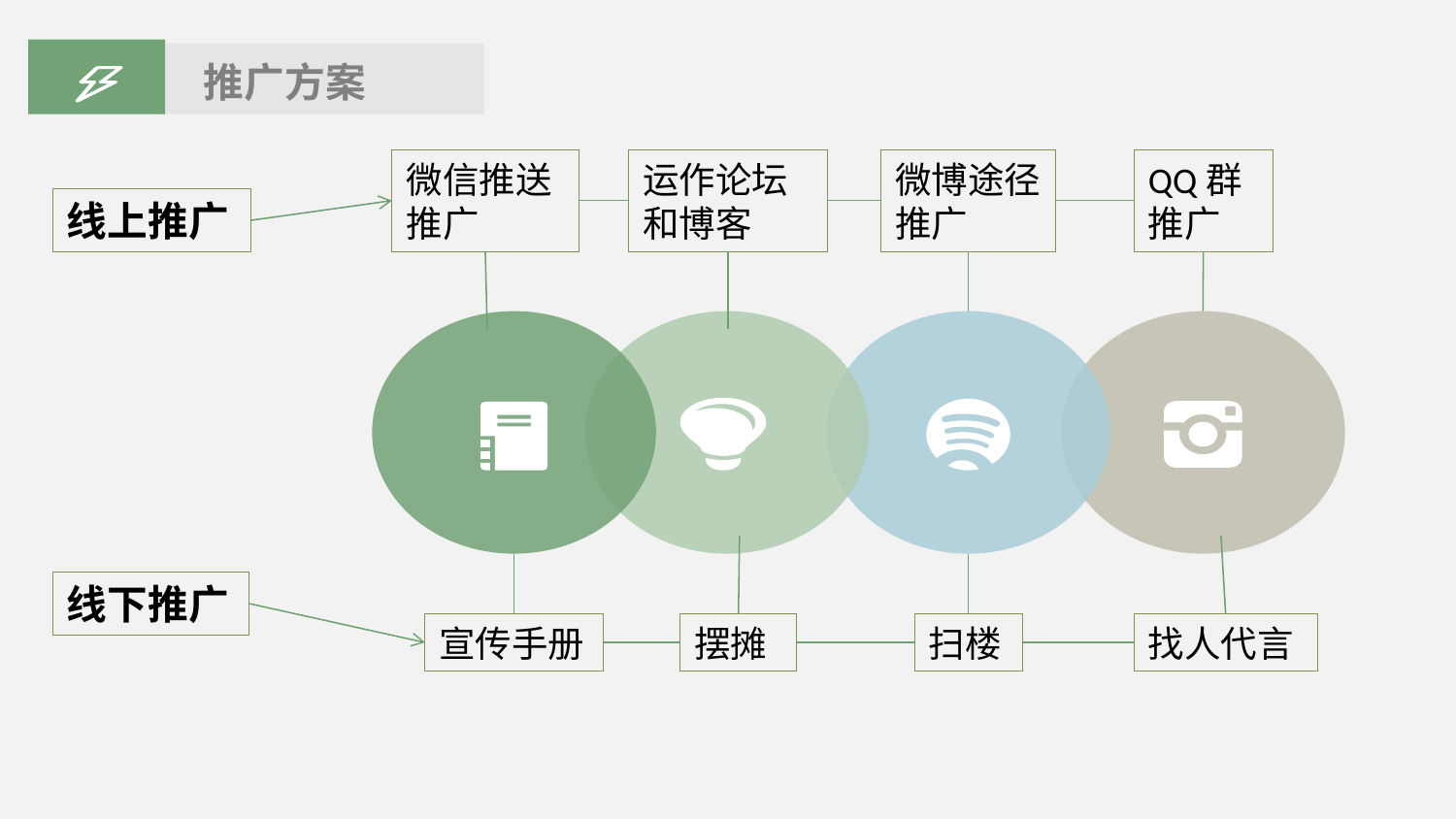

推广方案
微信推送
推广
运作论坛
和博客
微博途径推广
QQ群
推广
线上推广

线下推广
宣传手册
摆摊
扫楼
找人代言